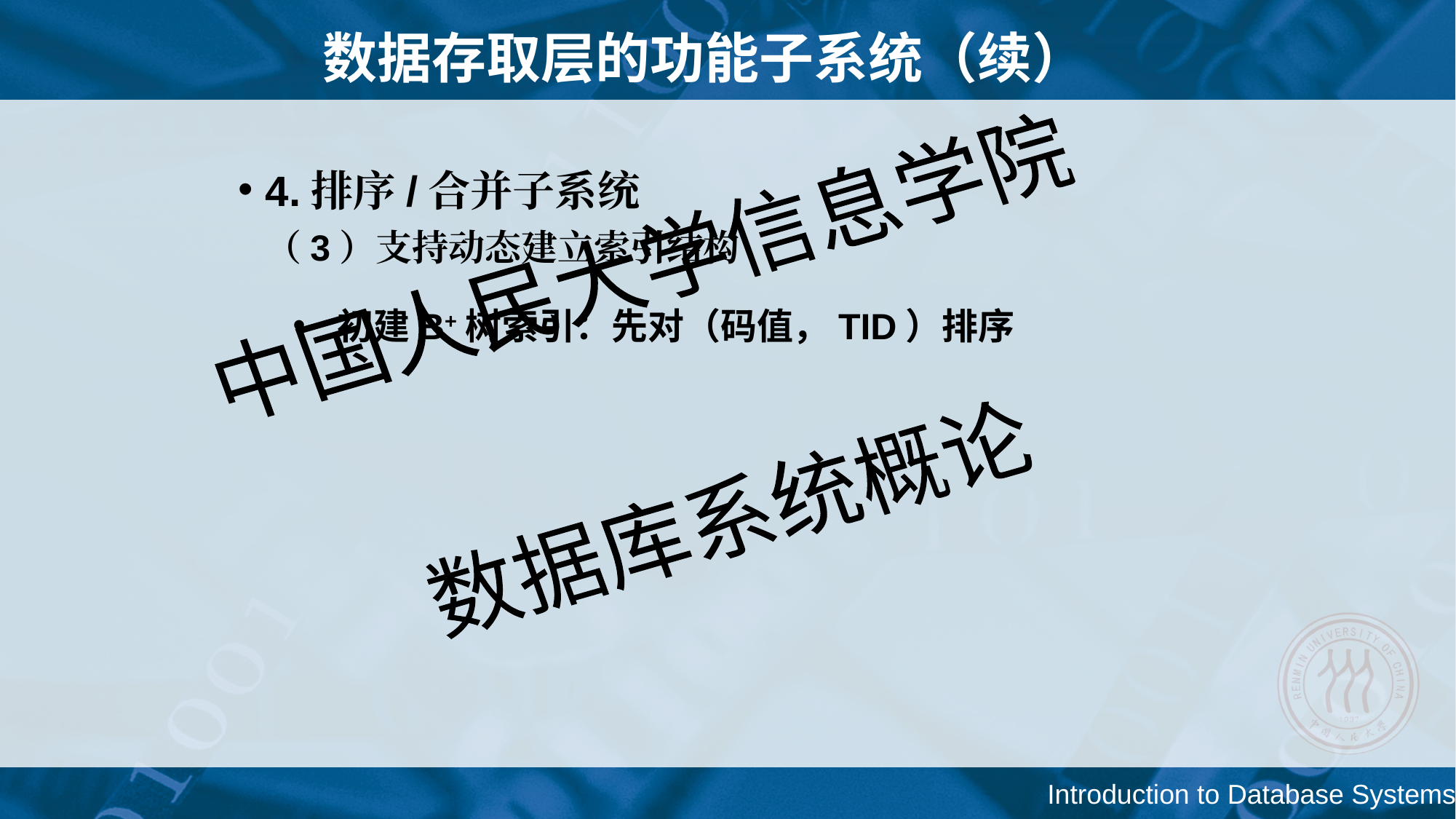

数据存取层的功能子系统（续）
4.排序/合并子系统
  （3）支持动态建立索引结构
 初建B+树索引：先对（码值，TID）排序